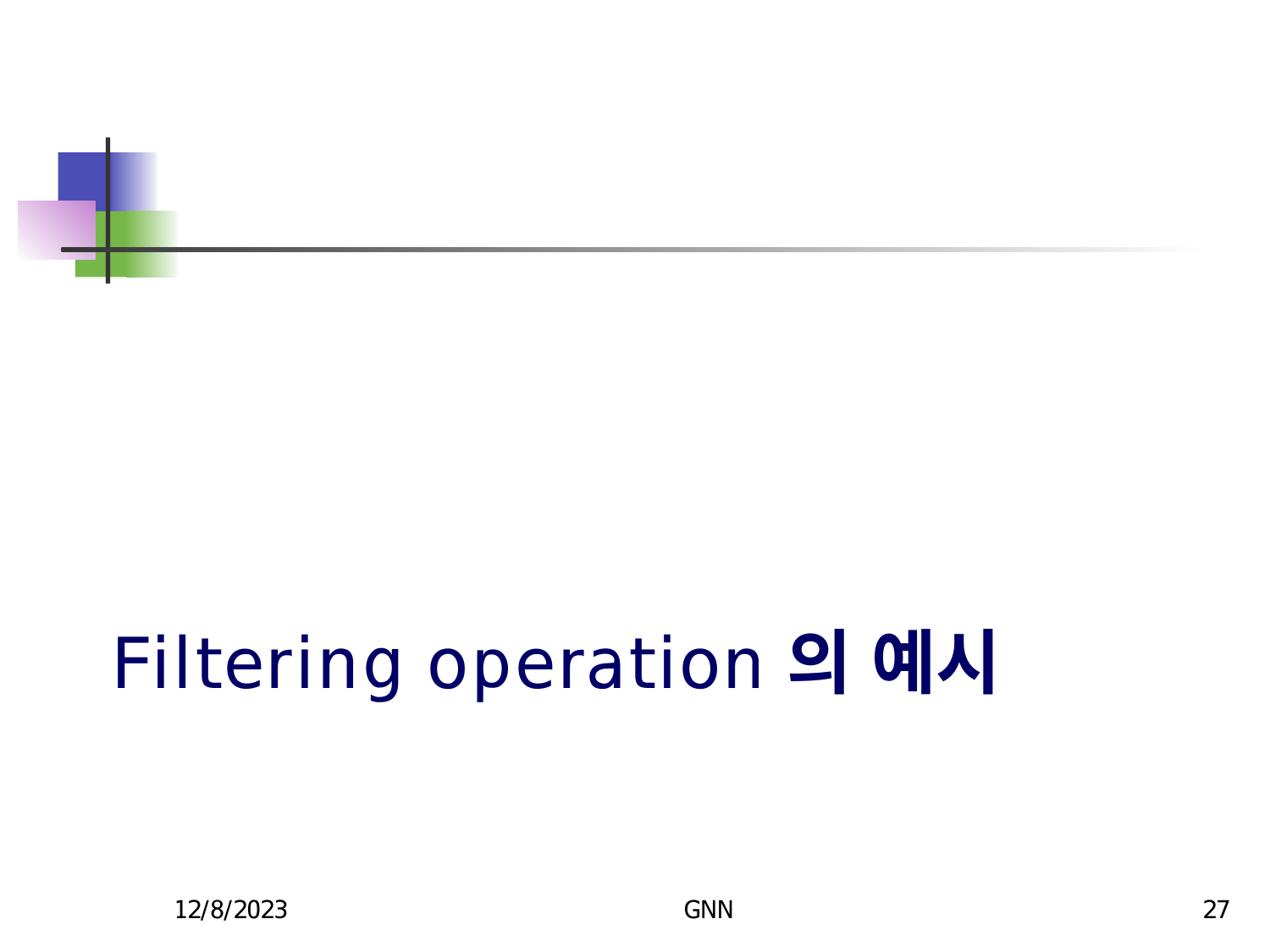

# Filtering operation의 예시
12/8/2023
GNN
27